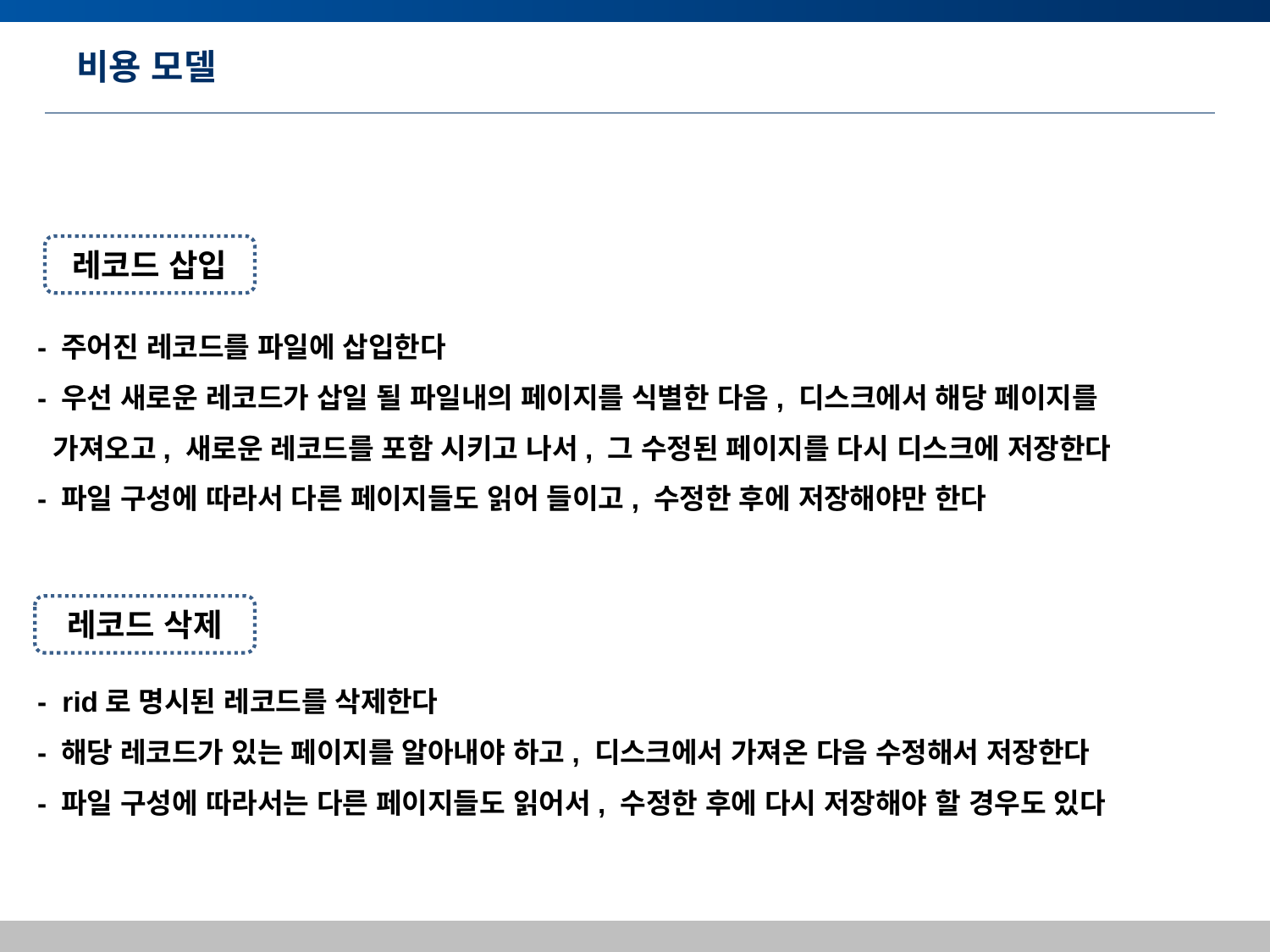

# 비용 모델
레코드 삽입
- 주어진 레코드를 파일에 삽입한다
- 우선 새로운 레코드가 삽일 될 파일내의 페이지를 식별한 다음, 디스크에서 해당 페이지를
  가져오고, 새로운 레코드를 포함 시키고 나서, 그 수정된 페이지를 다시 디스크에 저장한다
- 파일 구성에 따라서 다른 페이지들도 읽어 들이고, 수정한 후에 저장해야만 한다

-  rid로 명시된 레코드를 삭제한다
- 해당 레코드가 있는 페이지를 알아내야 하고, 디스크에서 가져온 다음 수정해서 저장한다
- 파일 구성에 따라서는 다른 페이지들도 읽어서, 수정한 후에 다시 저장해야 할 경우도 있다
레코드 삭제